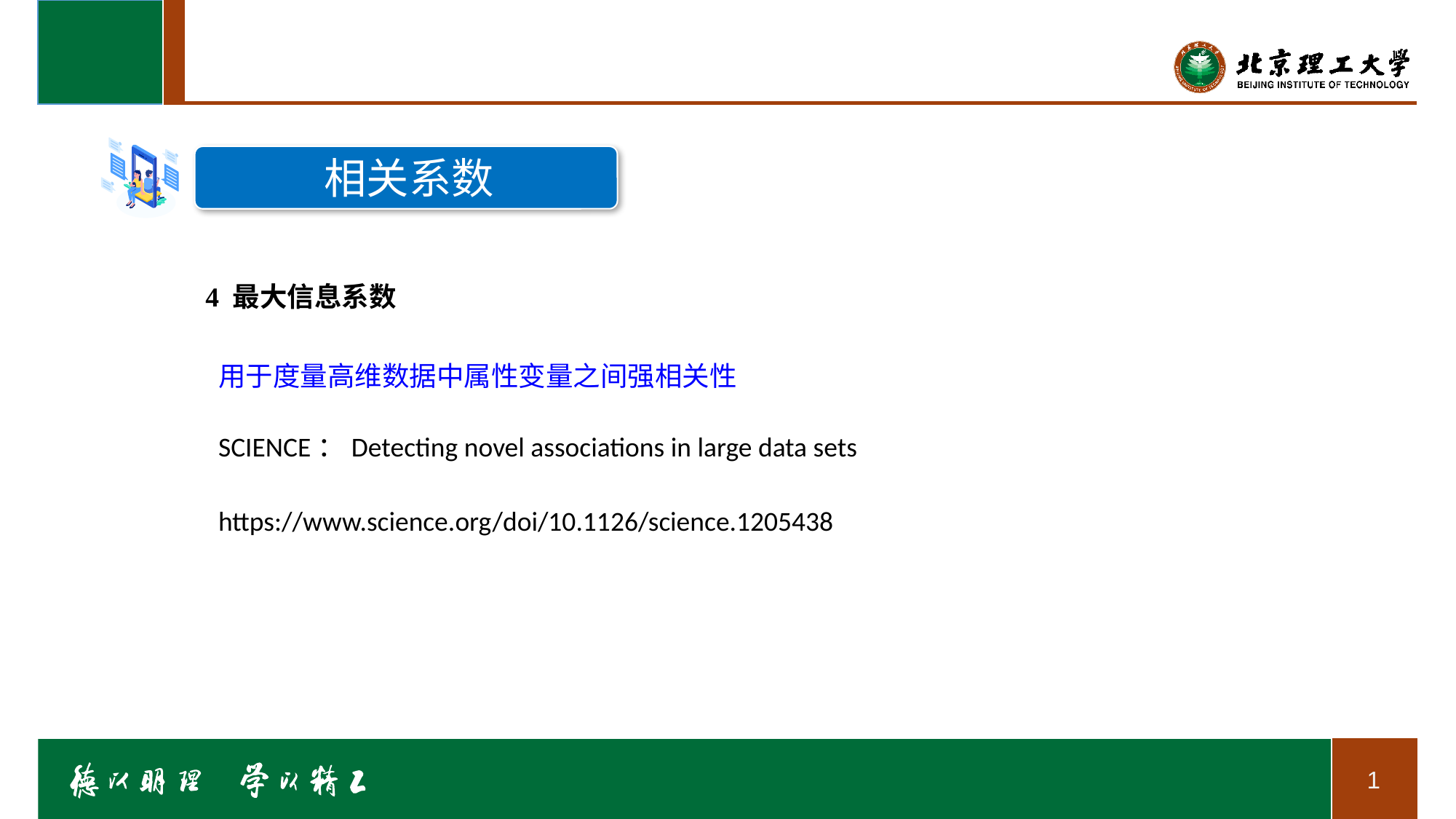

相关系数

4 最大信息系数
用于度量高维数据中属性变量之间强相关性
SCIENCE：Detecting novel associations in large data sets
https://www.science.org/doi/10.1126/science.1205438